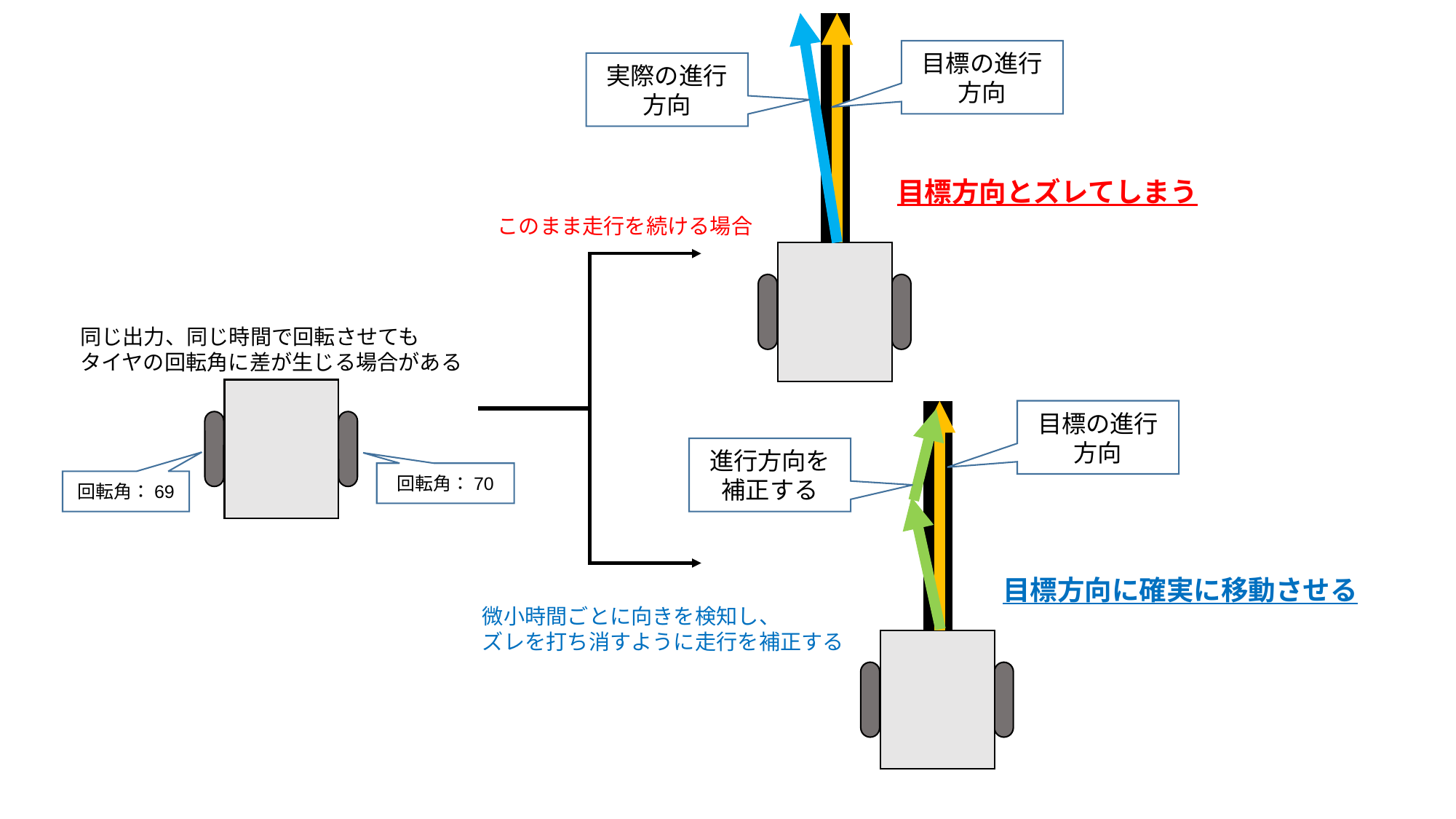

目標の進行方向
実際の進行方向
目標方向とズレてしまう
このまま走行を続ける場合

同じ出力、同じ時間で回転させても
タイヤの回転角に差が生じる場合がある

目標の進行方向
進行方向を補正する
回転角：70
回転角：69
目標方向に確実に移動させる
微小時間ごとに向きを検知し、
ズレを打ち消すように走行を補正する